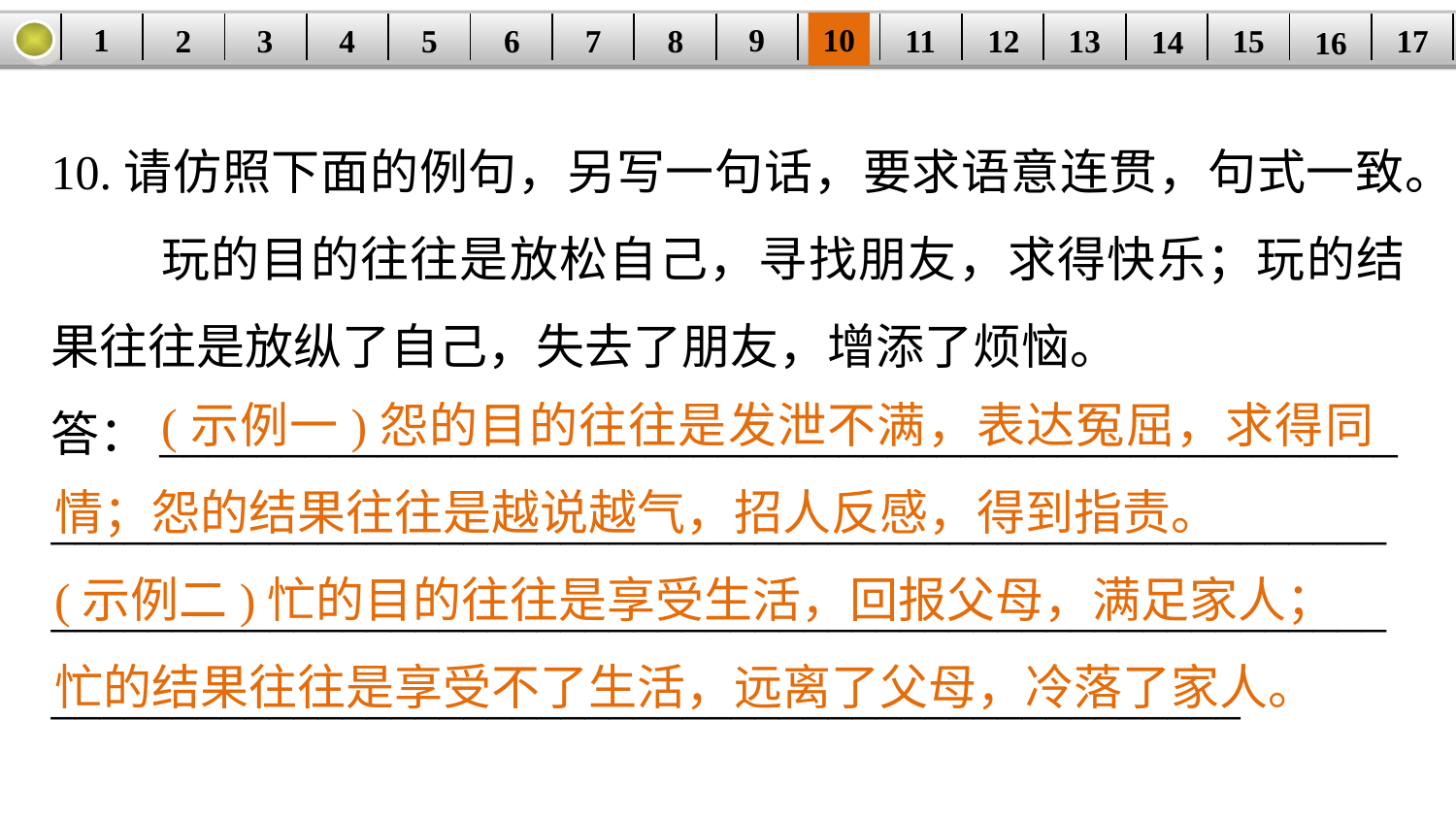

9
10
1
3
4
5
6
8
11
2
17
12
15
|  |  |  |  |  |  |  |  |  |  |  |  |  |  |  |  |  |
| --- | --- | --- | --- | --- | --- | --- | --- | --- | --- | --- | --- | --- | --- | --- | --- | --- |
7
13
14
16

10.请仿照下面的例句，另写一句话，要求语意连贯，句式一致。
        玩的目的往往是放松自己，寻找朋友，求得快乐；玩的结果往往是放纵了自己，失去了朋友，增添了烦恼。
答：___________________________________________________
_______________________________________________________________________________________________________________________________________________________________
        (示例一)怨的目的往往是发泄不满，表达冤屈，求得同情；怨的结果往往是越说越气，招人反感，得到指责。
(示例二)忙的目的往往是享受生活，回报父母，满足家人；忙的结果往往是享受不了生活，远离了父母，冷落了家人。